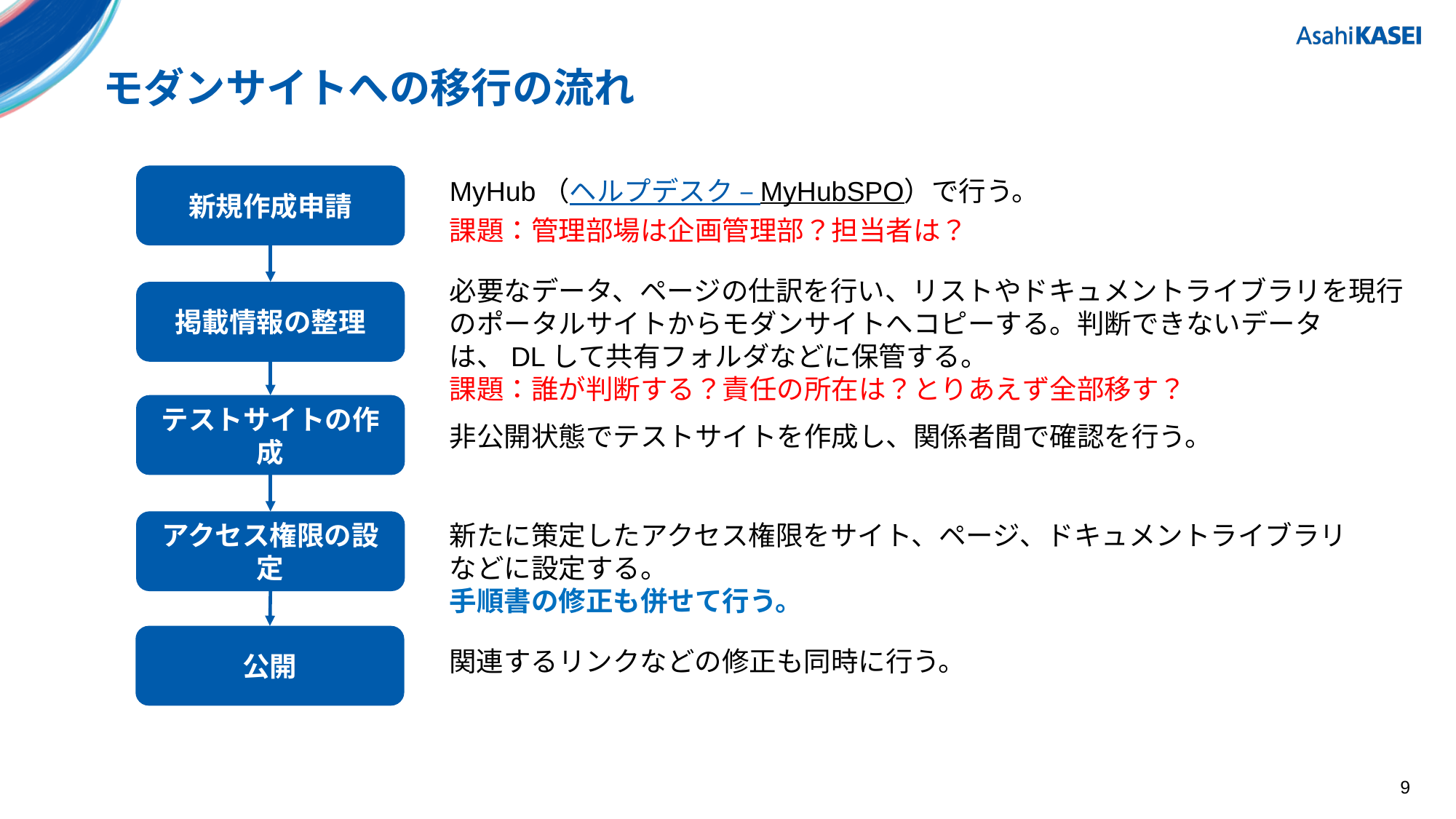

# モダンサイトへの移行の流れ
新規作成申請
MyHub（ヘルプデスク – MyHubSPO）で行う。
課題：管理部場は企画管理部？担当者は？
必要なデータ、ページの仕訳を行い、リストやドキュメントライブラリを現行のポータルサイトからモダンサイトへコピーする。判断できないデータは、DLして共有フォルダなどに保管する。
課題：誰が判断する？責任の所在は？とりあえず全部移す？
掲載情報の整理
テストサイトの作成
非公開状態でテストサイトを作成し、関係者間で確認を行う。
アクセス権限の設定
新たに策定したアクセス権限をサイト、ページ、ドキュメントライブラリなどに設定する。
手順書の修正も併せて行う。
公開
関連するリンクなどの修正も同時に行う。
9